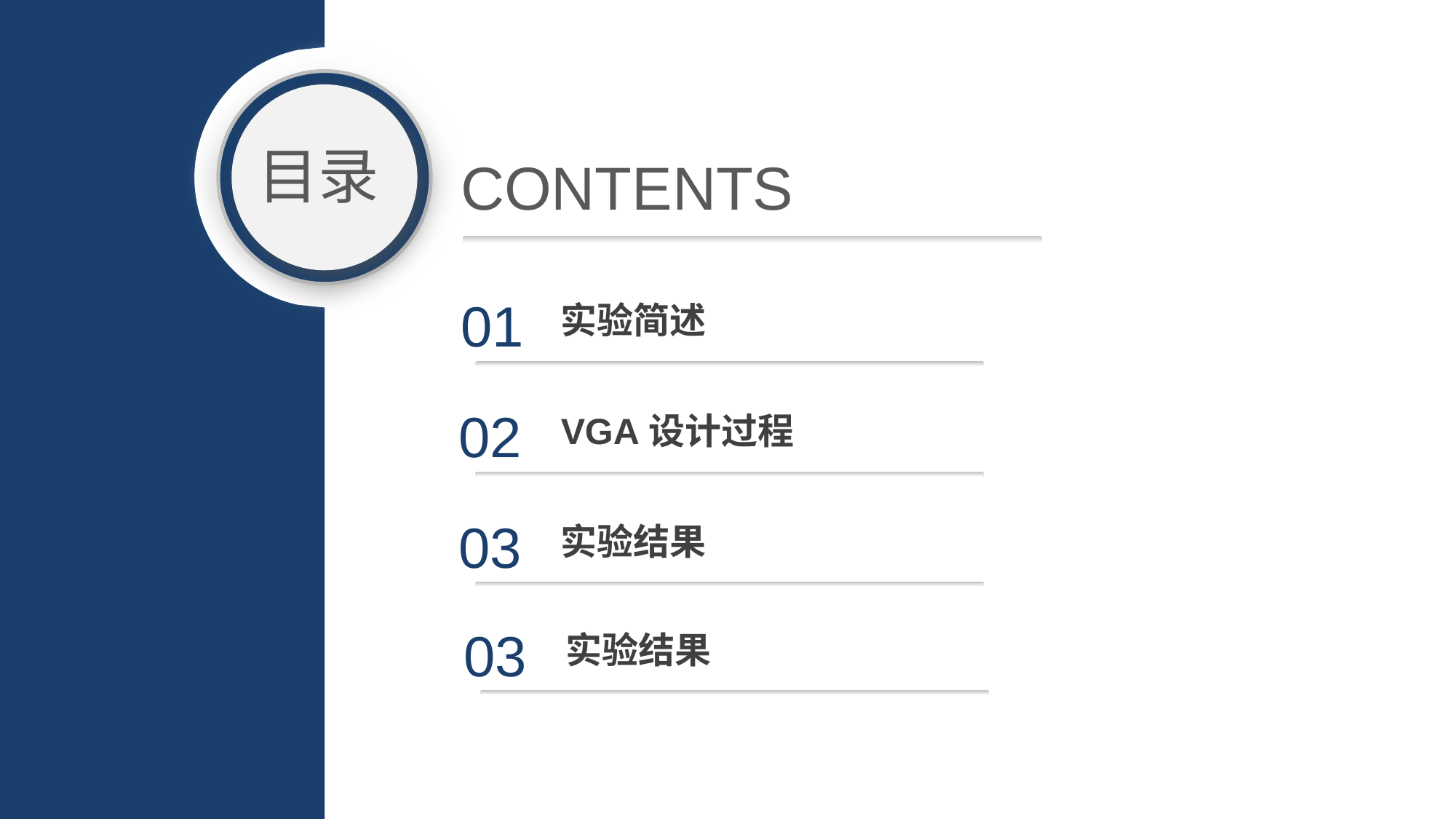

目录
CONTENTS

01
实验简述

02
VGA设计过程

03
实验结果

03
实验结果